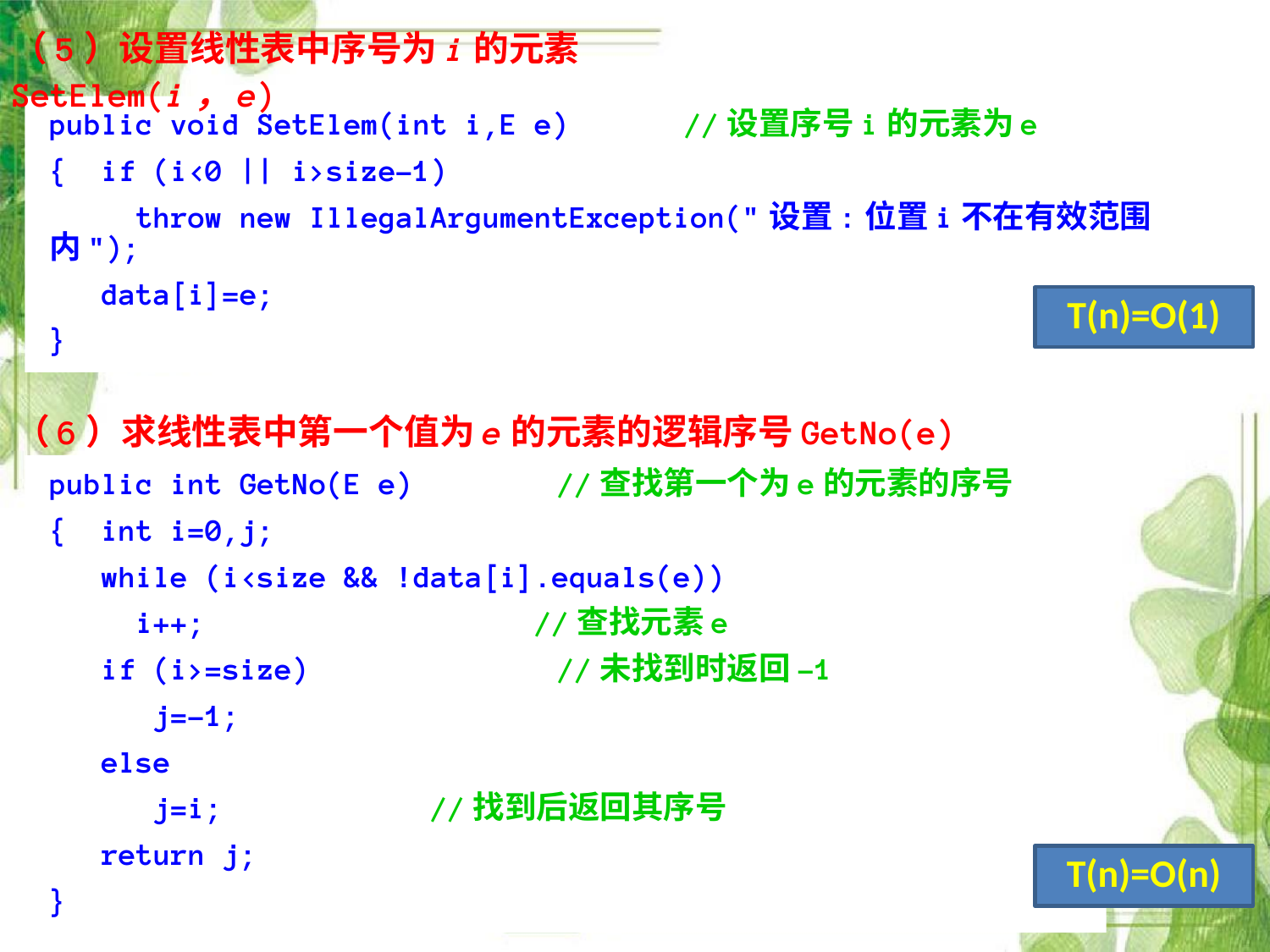

（5）设置线性表中序号为i的元素SetElem(i，e)
public void SetElem(int i,E e)	//设置序号i的元素为e
{  if (i<0 || i>size-1)
     throw new IllegalArgumentException("设置:位置i不在有效范围内");
   data[i]=e;
}
T(n)=O(1)
（6）求线性表中第一个值为e的元素的逻辑序号GetNo(e)
public int GetNo(E e) 	//查找第一个为e的元素的序号
{  int i=0,j;
   while (i<size && !data[i].equals(e))
     i++;		      //查找元素e
   if (i>=size)		//未找到时返回-1
      j=-1;
   else
      j=i;		//找到后返回其序号
   return j;
}
T(n)=O(n)